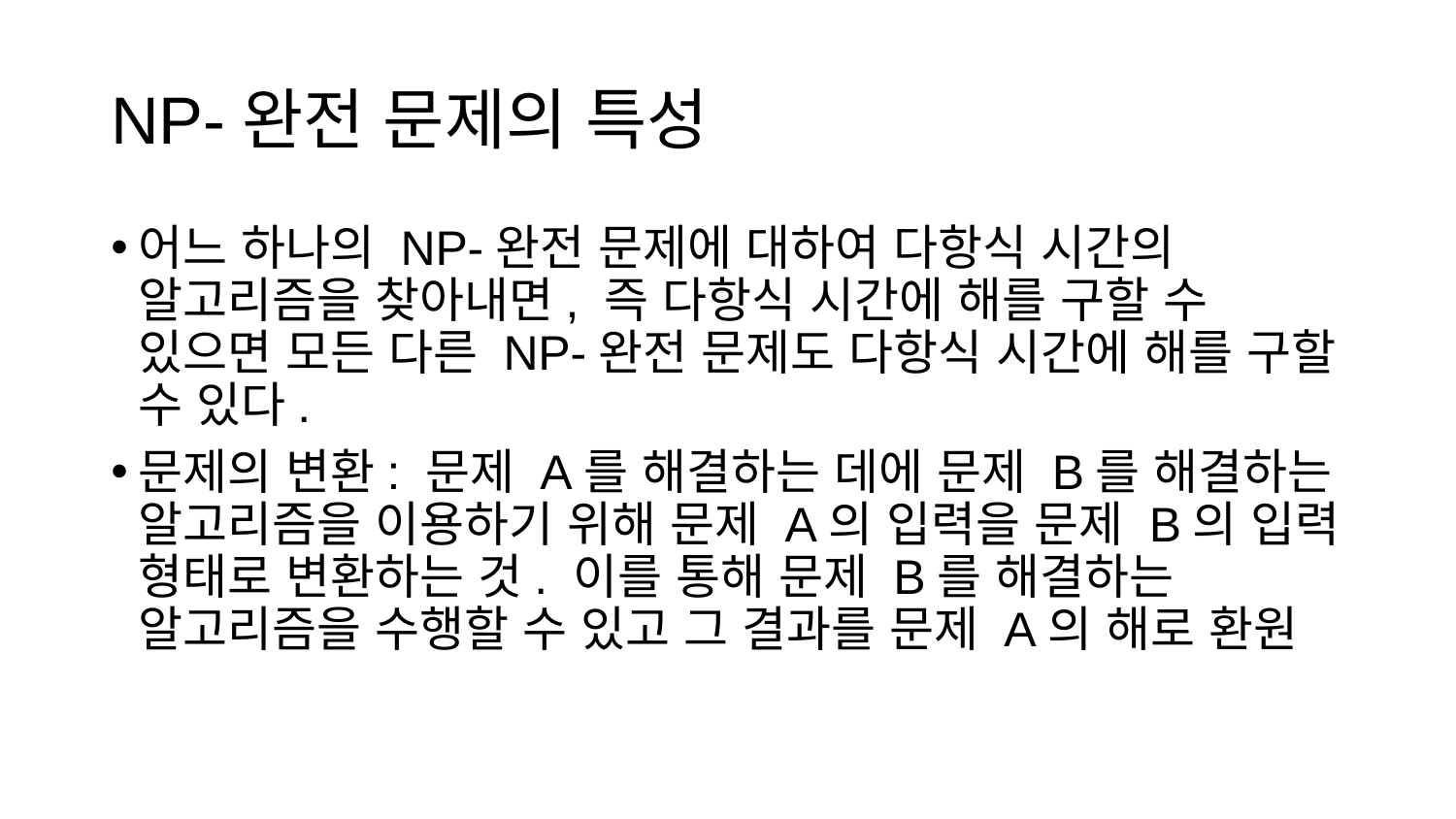

# NP-완전 문제의 특성
어느 하나의 NP-완전 문제에 대하여 다항식 시간의 알고리즘을 찾아내면, 즉 다항식 시간에 해를 구할 수 있으면 모든 다른 NP-완전 문제도 다항식 시간에 해를 구할 수 있다.
문제의 변환: 문제 A를 해결하는 데에 문제 B를 해결하는 알고리즘을 이용하기 위해 문제 A의 입력을 문제 B의 입력 형태로 변환하는 것. 이를 통해 문제 B를 해결하는 알고리즘을 수행할 수 있고 그 결과를 문제 A의 해로 환원